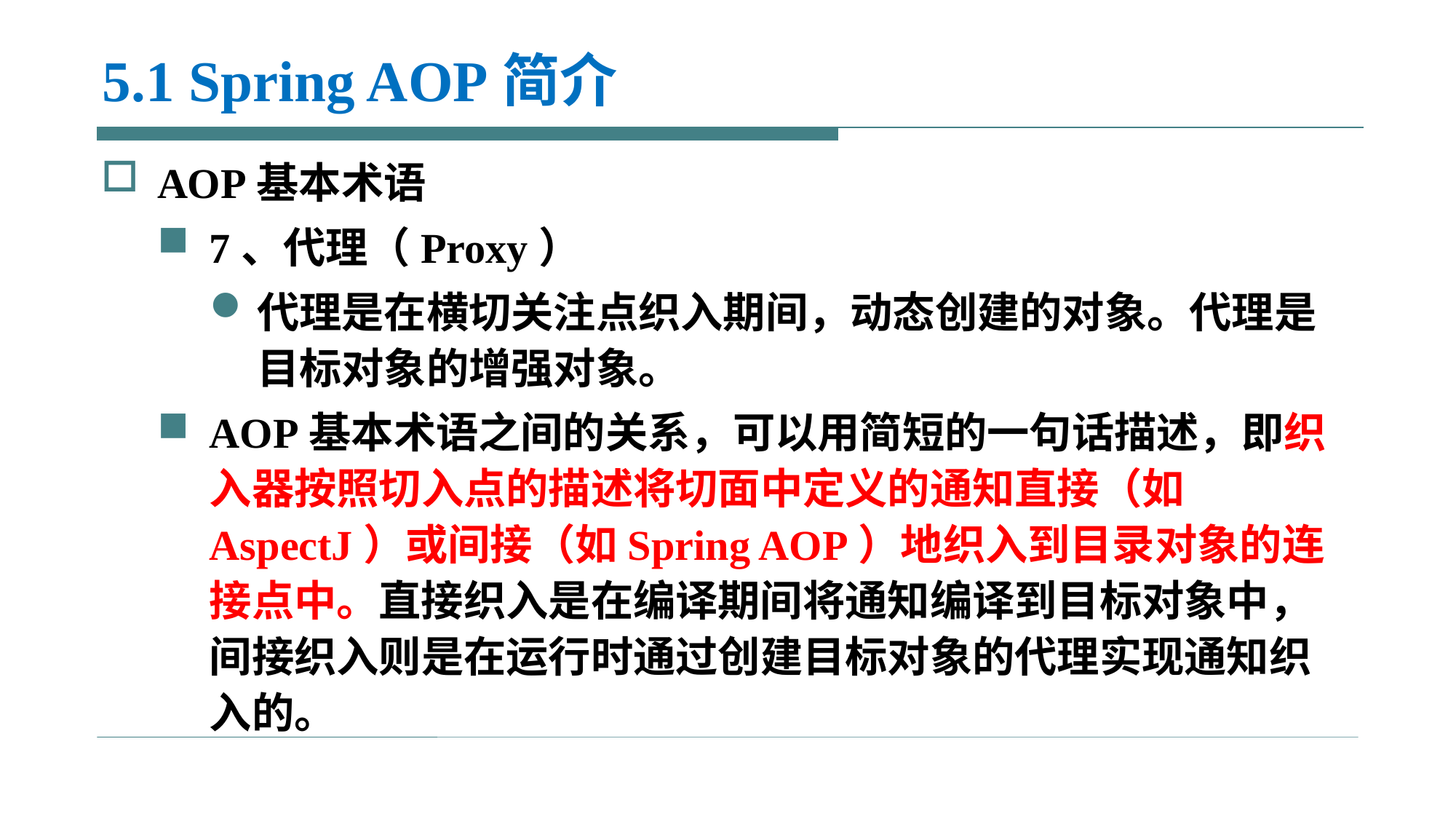

# 5.1 Spring AOP简介
AOP基本术语
7、代理（Proxy）
代理是在横切关注点织入期间，动态创建的对象。代理是目标对象的增强对象。
AOP基本术语之间的关系，可以用简短的一句话描述，即织入器按照切入点的描述将切面中定义的通知直接（如AspectJ）或间接（如Spring AOP）地织入到目录对象的连接点中。直接织入是在编译期间将通知编译到目标对象中，间接织入则是在运行时通过创建目标对象的代理实现通知织入的。
9